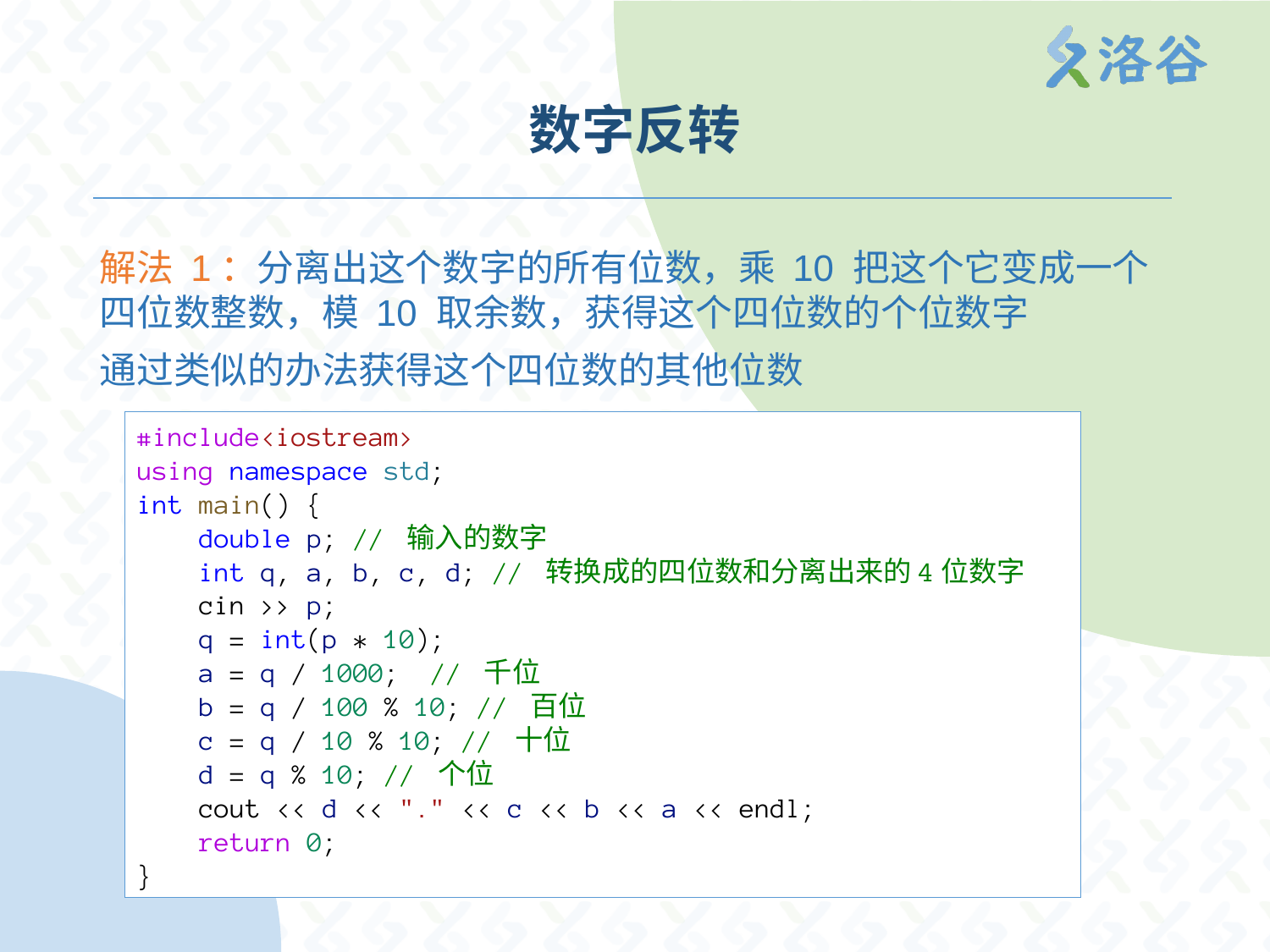

# 数字反转
解法 1：分离出这个数字的所有位数，乘 10 把这个它变成一个四位数整数，模 10 取余数，获得这个四位数的个位数字
通过类似的办法获得这个四位数的其他位数

#include<iostream>
using namespace std;
int main() {
    double p; // 输入的数字
    int q, a, b, c, d; // 转换成的四位数和分离出来的4位数字
    cin >> p;
    q = int(p * 10);
    a = q / 1000;  // 千位
    b = q / 100 % 10; // 百位
    c = q / 10 % 10; // 十位
    d = q % 10; // 个位
    cout << d << "." << c << b << a << endl;
    return 0;
}